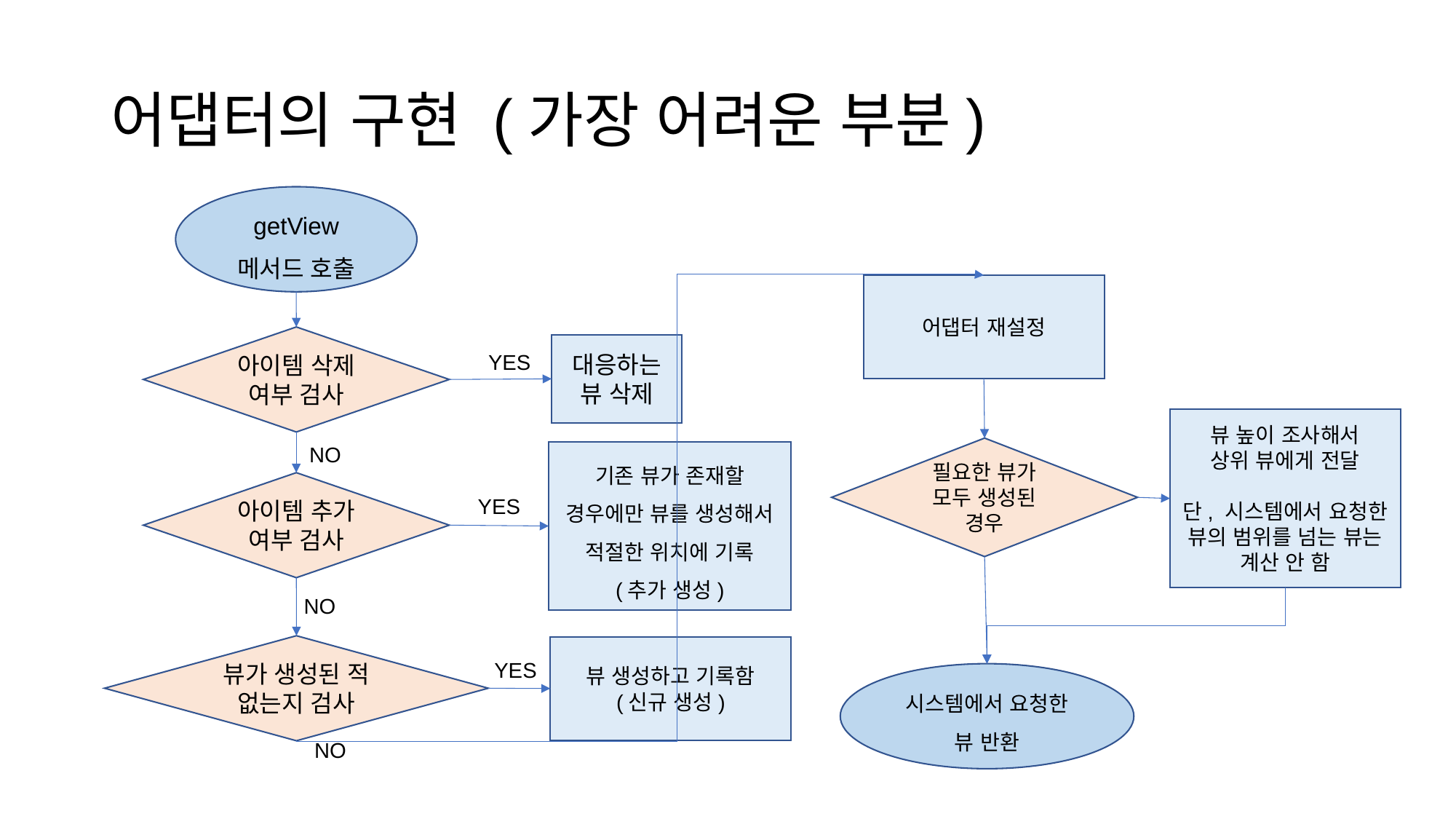

# 어댑터의 구현 (가장 어려운 부분)
getView
메서드 호출
어댑터 재설정
아이템 삭제 여부 검사
대응하는 뷰 삭제
YES
뷰 높이 조사해서
상위 뷰에게 전달
단, 시스템에서 요청한 뷰의 범위를 넘는 뷰는 계산 안 함
NO
필요한 뷰가 모두 생성된 경우
기존 뷰가 존재할 경우에만 뷰를 생성해서 적절한 위치에 기록
(추가 생성)
아이템 추가 여부 검사
YES
NO
뷰가 생성된 적 없는지 검사
뷰 생성하고 기록함
(신규 생성)
YES
시스템에서 요청한 뷰 반환
NO